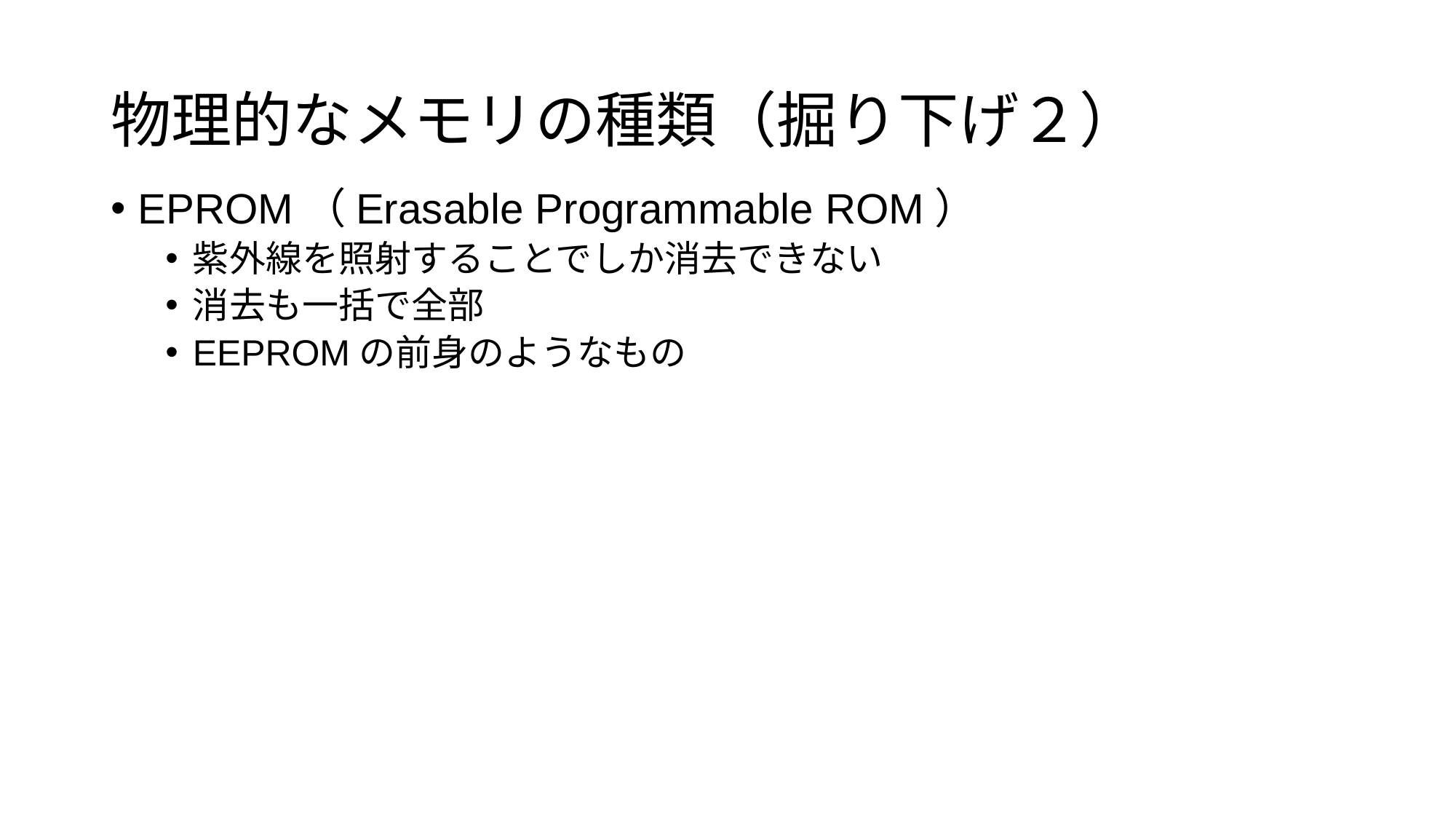

# 物理的なメモリの種類（掘り下げ２）
EPROM（Erasable Programmable ROM）
紫外線を照射することでしか消去できない
消去も一括で全部
EEPROMの前身のようなもの